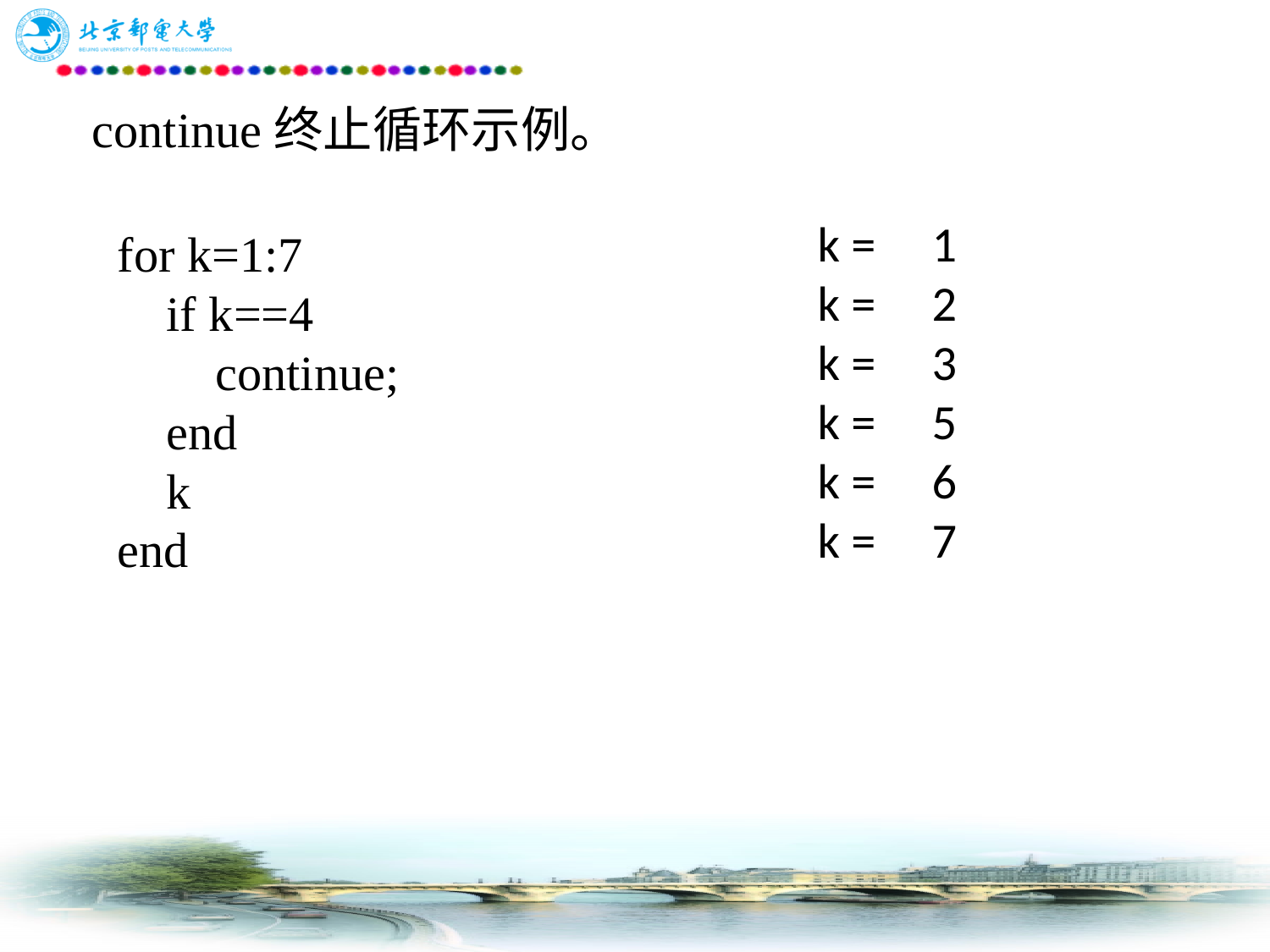

# continue终止循环示例。
k =     1
k =     2
k =     3
k =     5
k =     6
k =     7
for k=1:7
    if k==4
        continue;
    end
    k
end